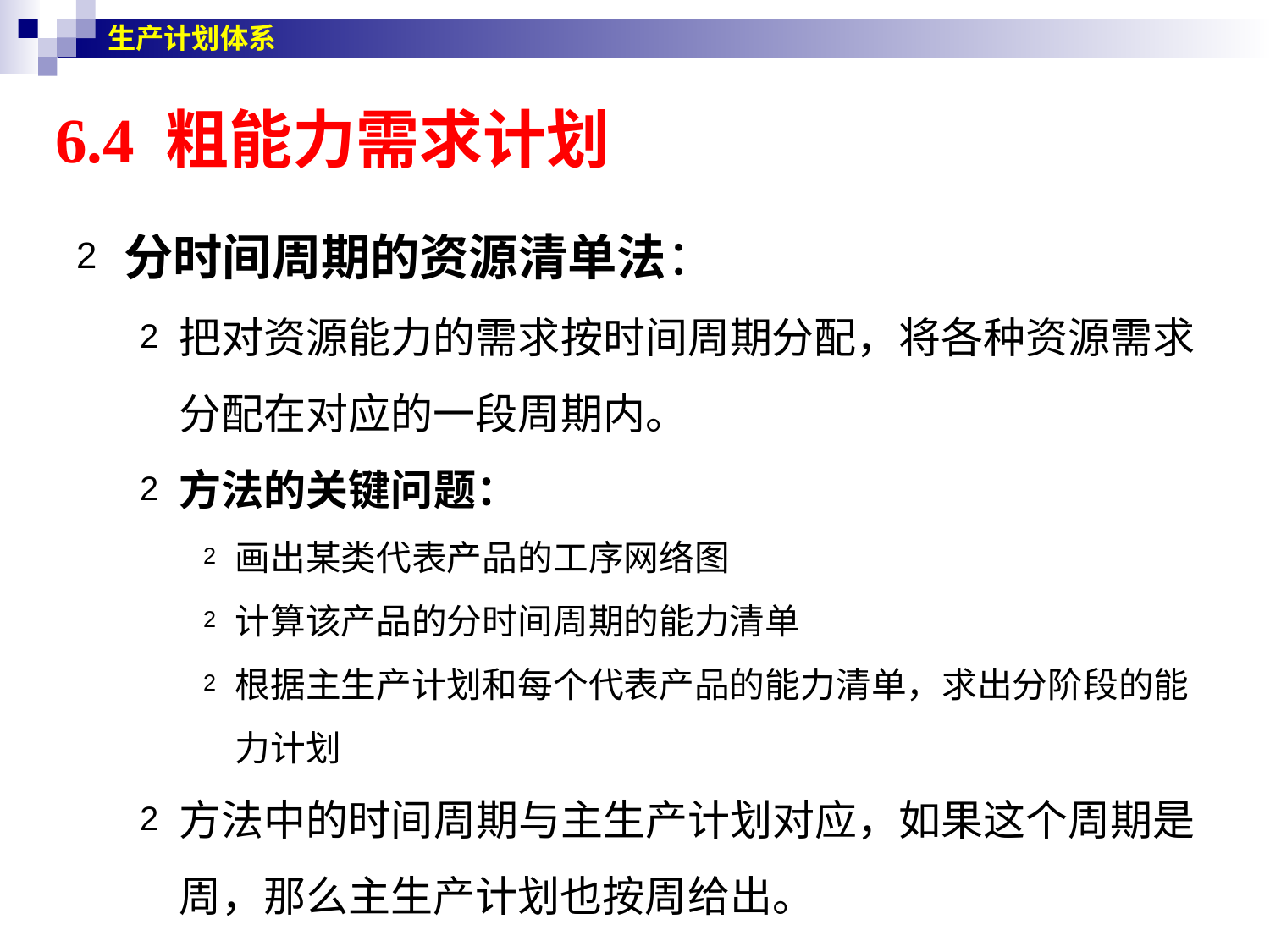

生产计划体系
# 6.4 粗能力需求计划
分时间周期的资源清单法：
把对资源能力的需求按时间周期分配，将各种资源需求分配在对应的一段周期内。
方法的关键问题：
画出某类代表产品的工序网络图
计算该产品的分时间周期的能力清单
根据主生产计划和每个代表产品的能力清单，求出分阶段的能力计划
方法中的时间周期与主生产计划对应，如果这个周期是周，那么主生产计划也按周给出。